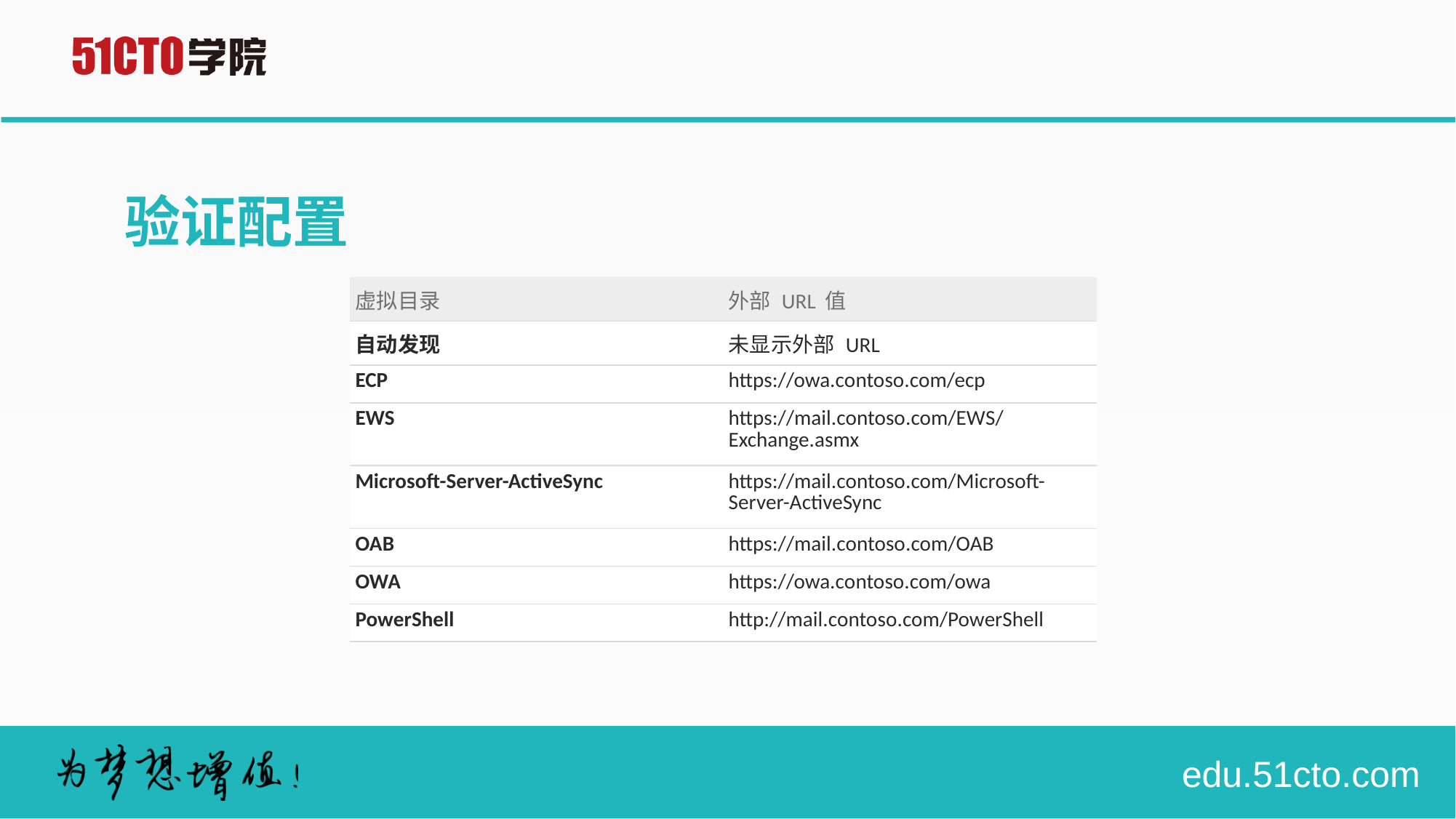

# 验证配置
| 虚拟目录 | 外部 URL 值 |
| --- | --- |
| 自动发现 | 未显示外部 URL |
| ECP | https://owa.contoso.com/ecp |
| EWS | https://mail.contoso.com/EWS/Exchange.asmx |
| Microsoft-Server-ActiveSync | https://mail.contoso.com/Microsoft-Server-ActiveSync |
| OAB | https://mail.contoso.com/OAB |
| OWA | https://owa.contoso.com/owa |
| PowerShell | http://mail.contoso.com/PowerShell |